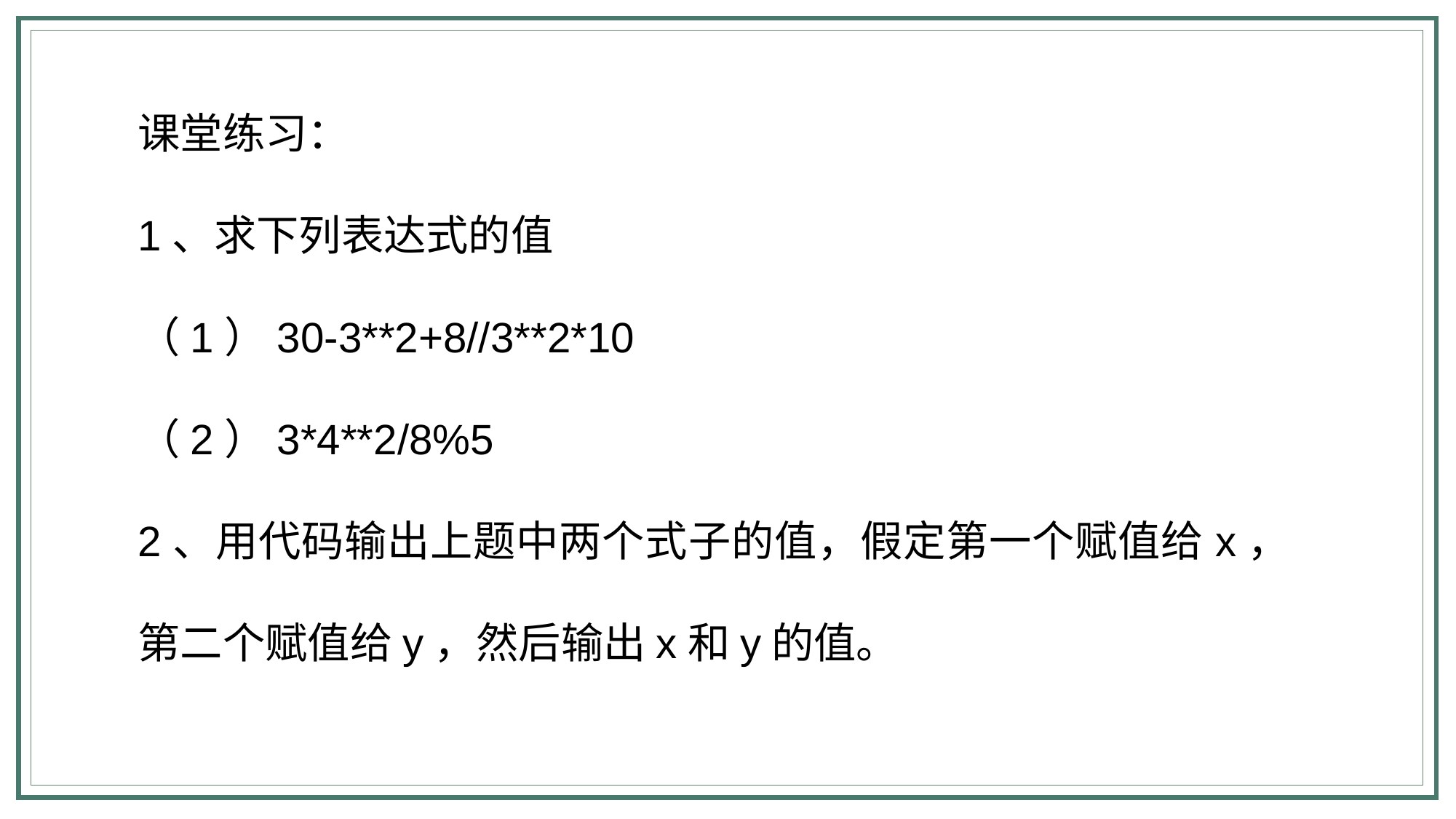

课堂练习：
1、求下列表达式的值
（1）30-3**2+8//3**2*10
（2）3*4**2/8%5
2、用代码输出上题中两个式子的值，假定第一个赋值给x，第二个赋值给y，然后输出x和y的值。